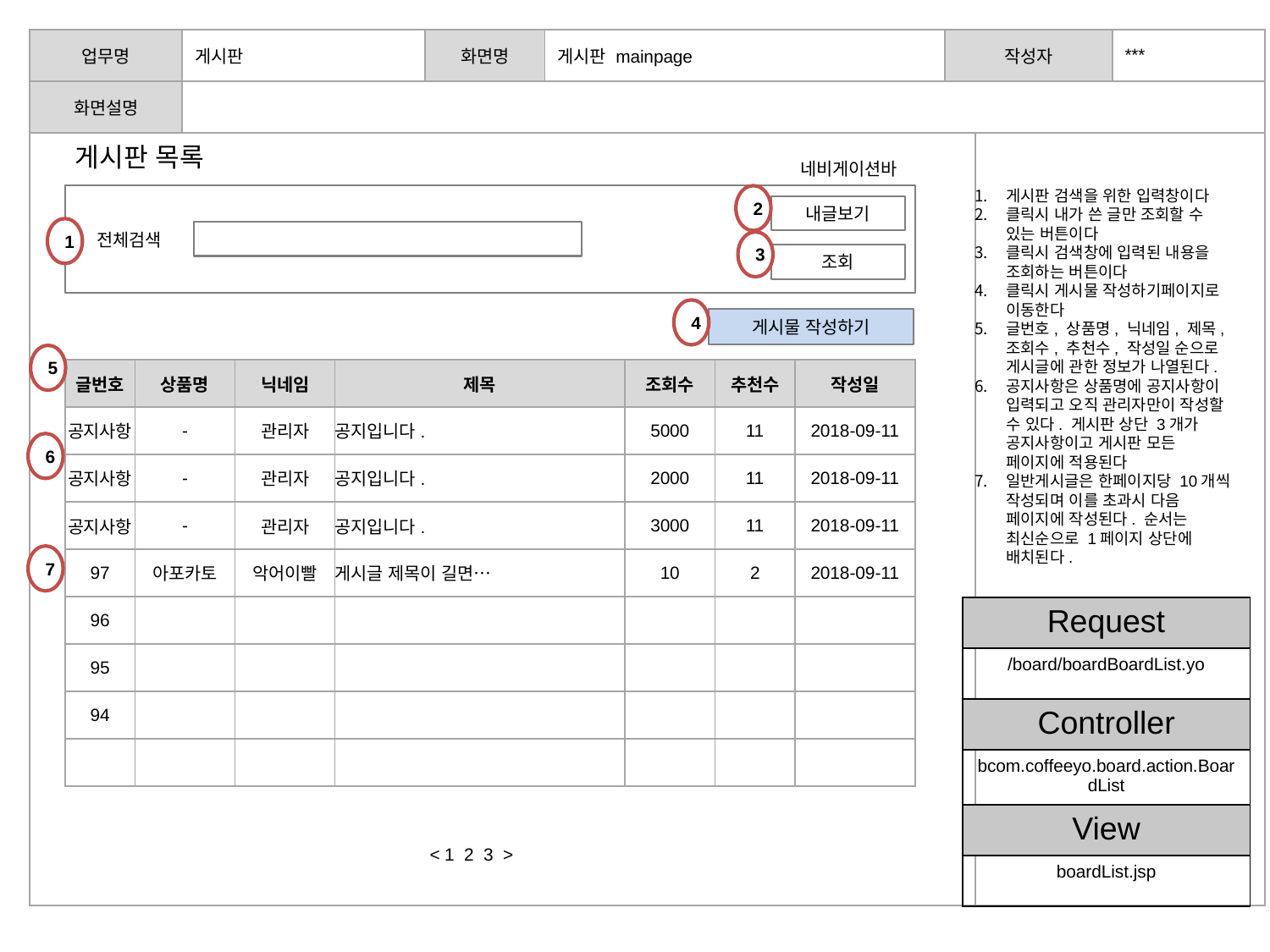

| 업무명 | 게시판 | 화면명 | 게시판 mainpage | 작성자 |  | \*\*\* |
| --- | --- | --- | --- | --- | --- | --- |
| 화면설명 |  |  |  |  |  |  |
|  |  |  |  |  |  |  |
게시판 목록
네비게이션바
게시판 검색을 위한 입력창이다
클릭시 내가 쓴 글만 조회할 수 있는 버튼이다
클릭시 검색창에 입력된 내용을 조회하는 버튼이다
클릭시 게시물 작성하기페이지로 이동한다
글번호, 상품명, 닉네임, 제목, 조회수, 추천수, 작성일 순으로 게시글에 관한 정보가 나열된다.
공지사항은 상품명에 공지사항이 입력되고 오직 관리자만이 작성할 수 있다. 게시판 상단 3개가 공지사항이고 게시판 모든 페이지에 적용된다
일반게시글은 한페이지당 10개씩 작성되며 이를 초과시 다음 페이지에 작성된다. 순서는 최신순으로 1페이지 상단에 배치된다.

2
내글보기
1
1

전체검색
3
조회
4
게시물 작성하기
5
| 글번호 | 상품명 | 닉네임 | 제목 | 조회수 | 추천수 | 작성일 |
| --- | --- | --- | --- | --- | --- | --- |
| 공지사항 | - | 관리자 | 공지입니다. | 5000 | 11 | 2018-09-11 |
| 공지사항 | - | 관리자 | 공지입니다. | 2000 | 11 | 2018-09-11 |
| 공지사항 | - | 관리자 | 공지입니다. | 3000 | 11 | 2018-09-11 |
| 97 | 아포카토 | 악어이빨 | 게시글 제목이 길면… | 10 | 2 | 2018-09-11 |
| 96 |  |  |  |  |  |  |
| 95 |  |  |  |  |  |  |
| 94 |  |  |  |  |  |  |
|  |  |  |  |  |  |  |
6
7
| Request |
| --- |
| /board/boardBoardList.yo |
| Controller |
| bcom.coffeeyo.board.action.BoardList |
| View |
| boardList.jsp |
< 1  2  3  >